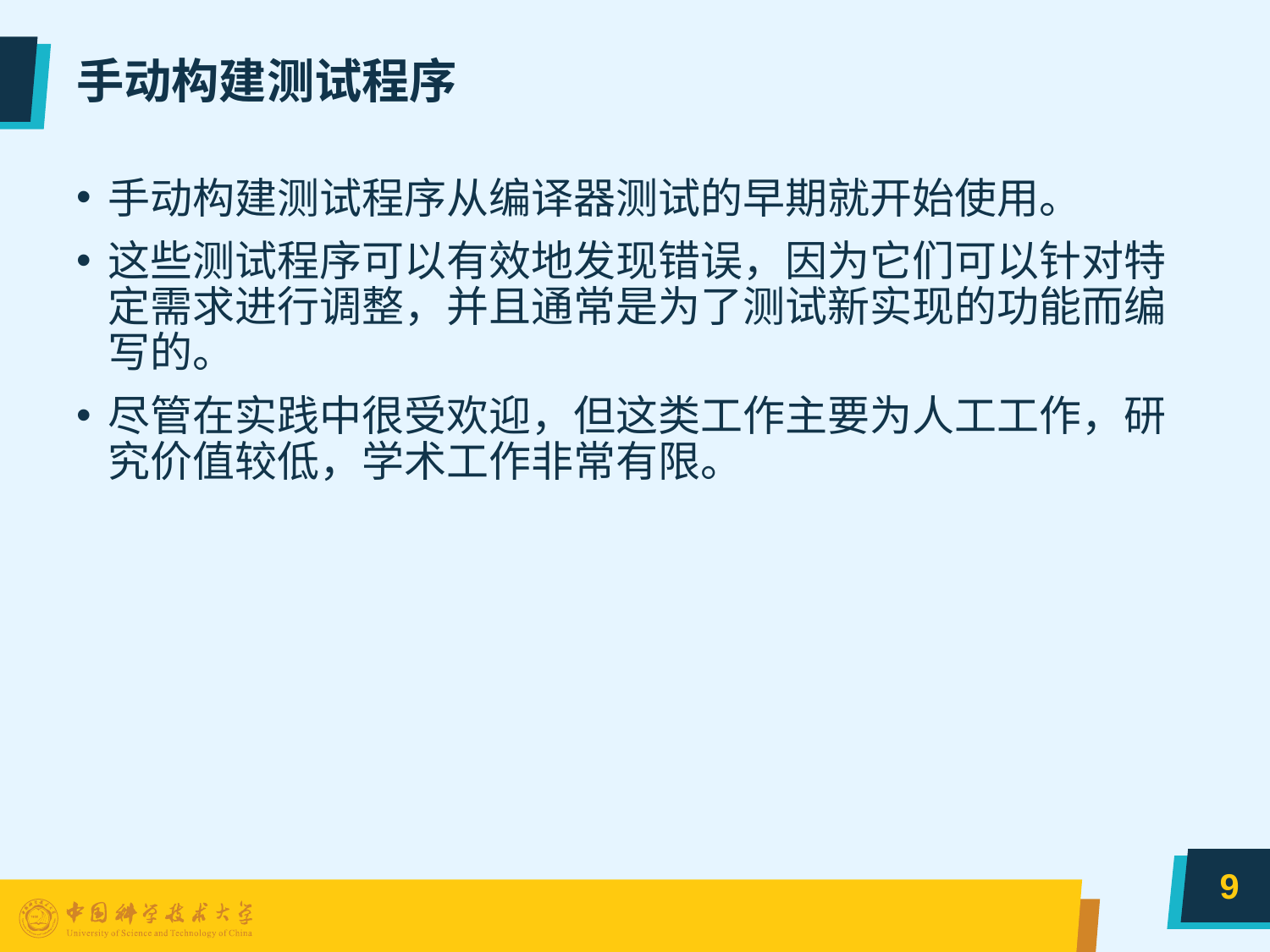

# 手动构建测试程序
手动构建测试程序从编译器测试的早期就开始使用。
这些测试程序可以有效地发现错误，因为它们可以针对特定需求进行调整，并且通常是为了测试新实现的功能而编写的。
尽管在实践中很受欢迎，但这类工作主要为人工工作，研究价值较低，学术工作非常有限。

9